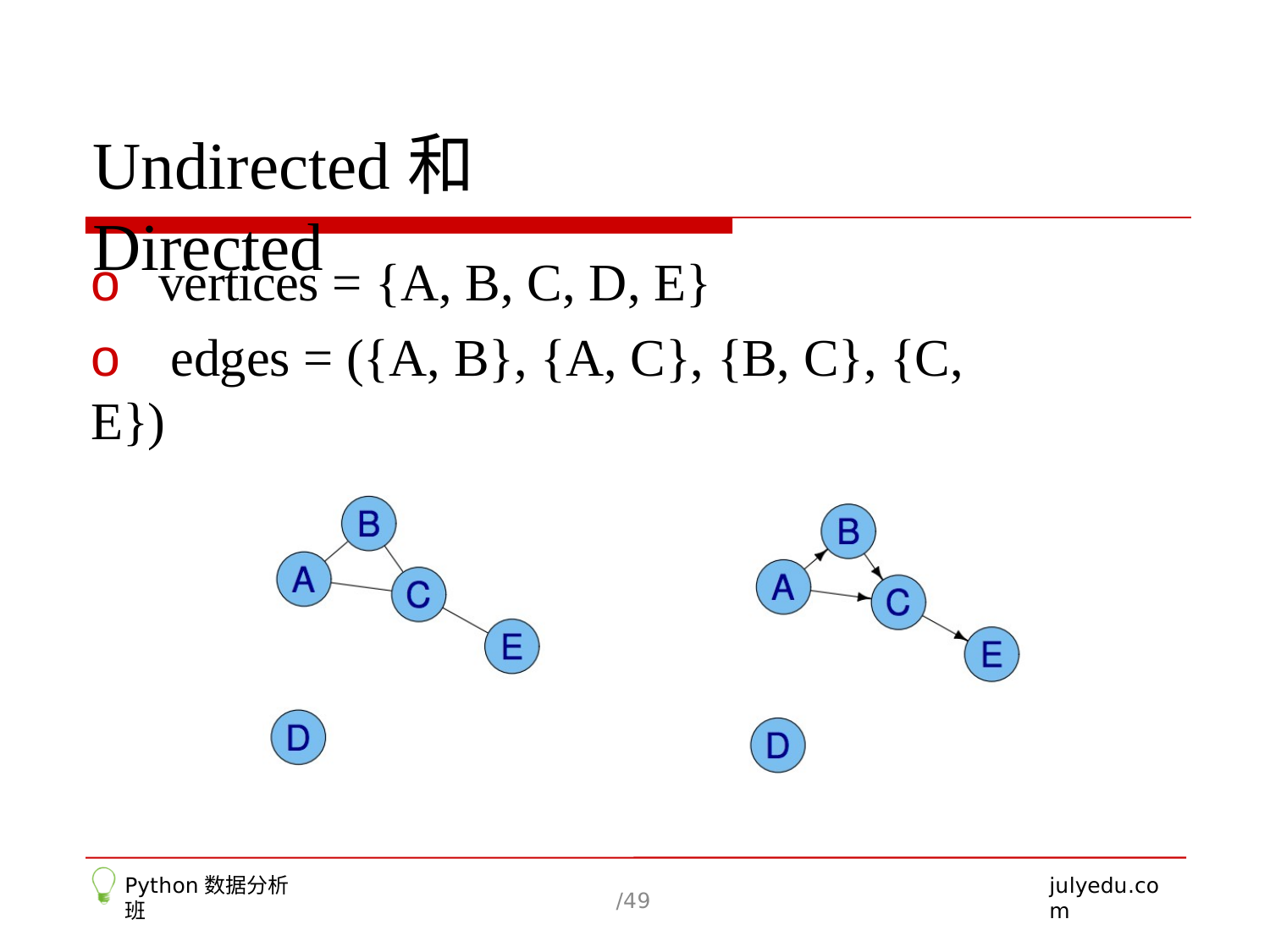

# Undirected和Directed

o vertices = {A, B, C, D, E}
o edges = ({A, B}, {A, C}, {B, C}, {C, E})

Python数据分析班
julyedu.com
/49